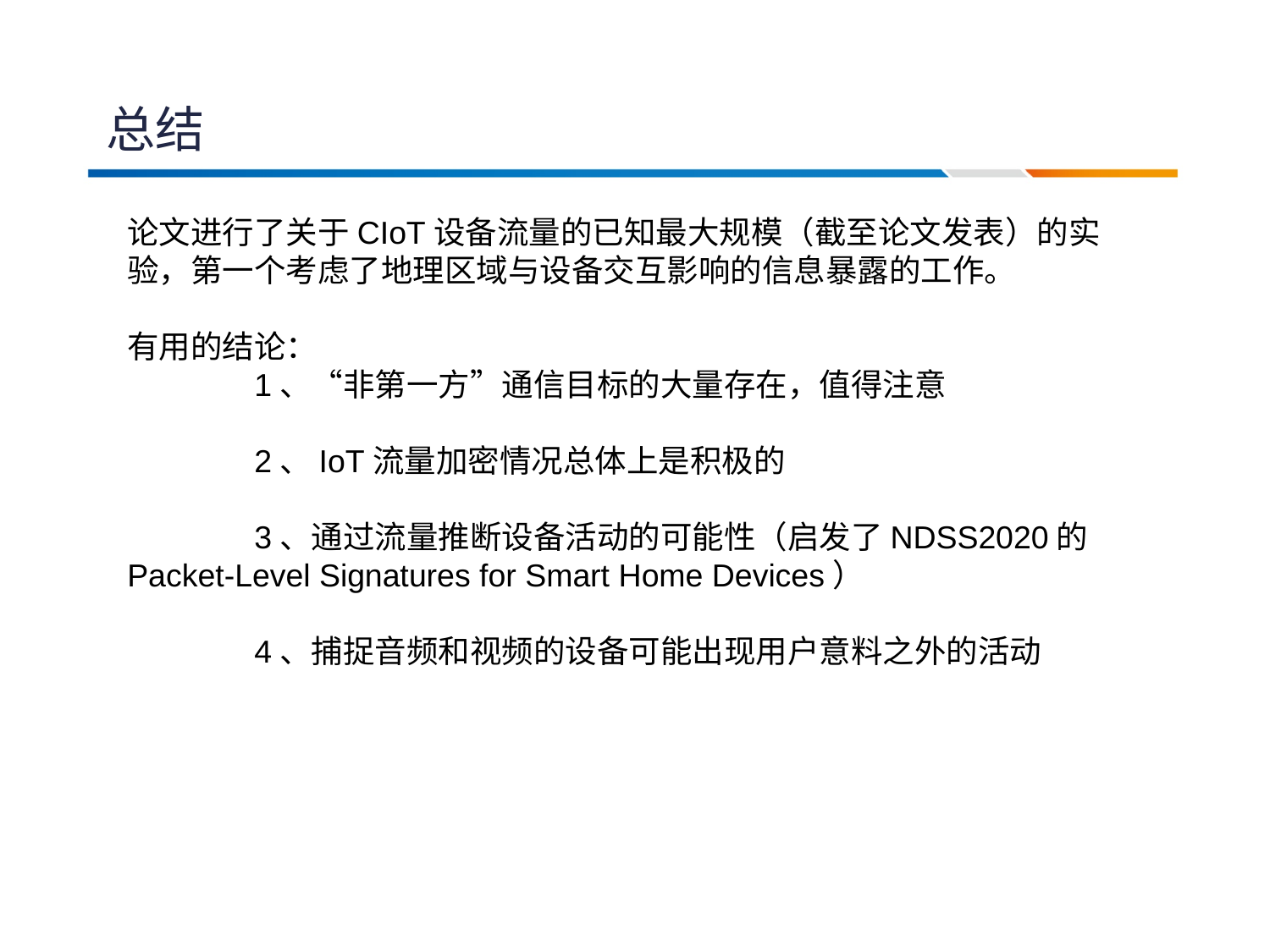

# 总结
论文进行了关于CIoT设备流量的已知最大规模（截至论文发表）的实验，第一个考虑了地理区域与设备交互影响的信息暴露的工作。

有用的结论：
	1、“非第一方”通信目标的大量存在，值得注意

	2、IoT流量加密情况总体上是积极的

	3、通过流量推断设备活动的可能性（启发了NDSS2020的Packet-Level Signatures for Smart Home Devices）

	4、捕捉音频和视频的设备可能出现用户意料之外的活动